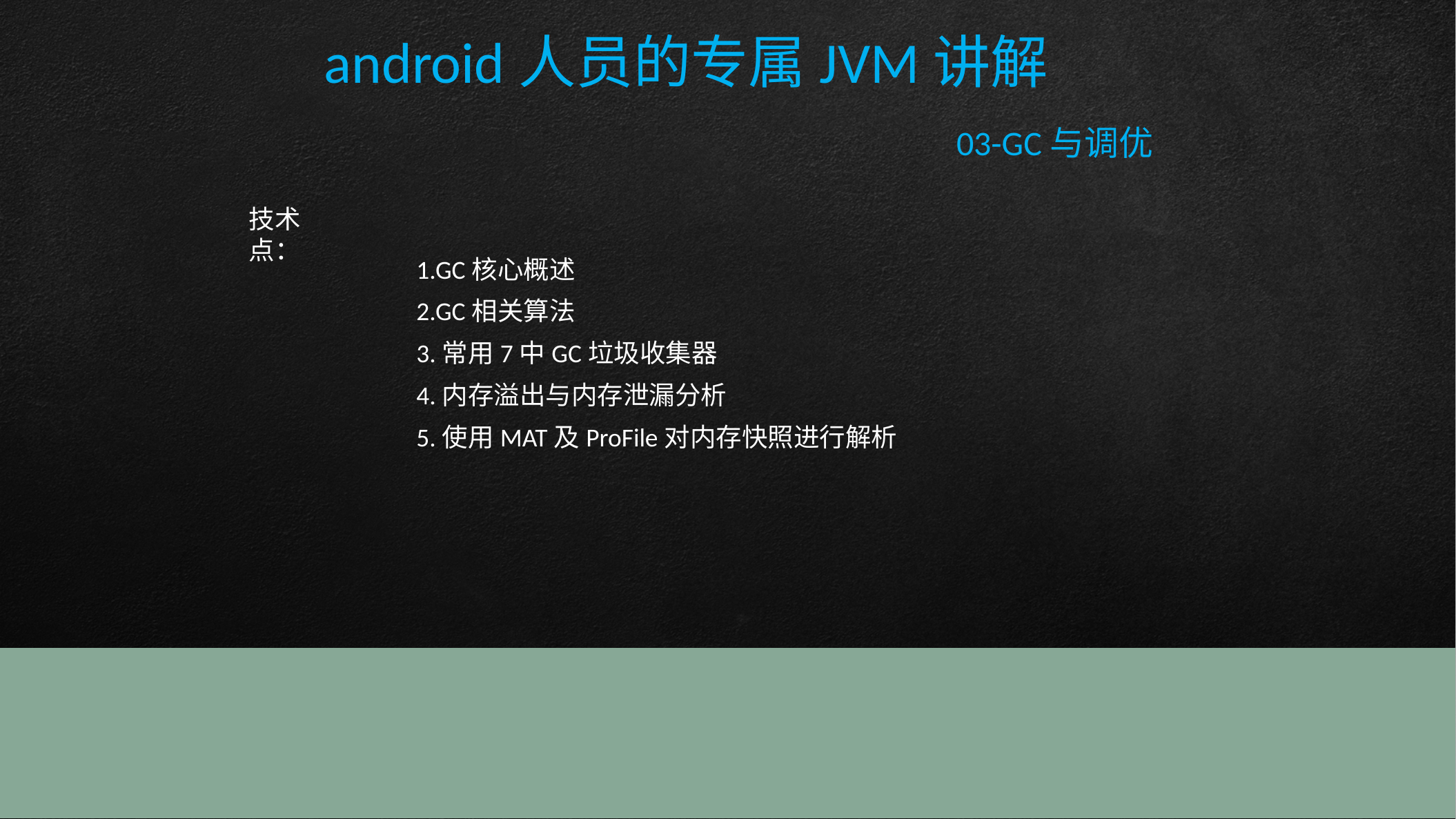

android人员的专属JVM讲解
							03-GC与调优
技术点：

    1.GC核心概述
    2.GC相关算法
    3.常用7中GC垃圾收集器
    4.内存溢出与内存泄漏分析
    5.使用MAT及ProFile对内存快照进行解析